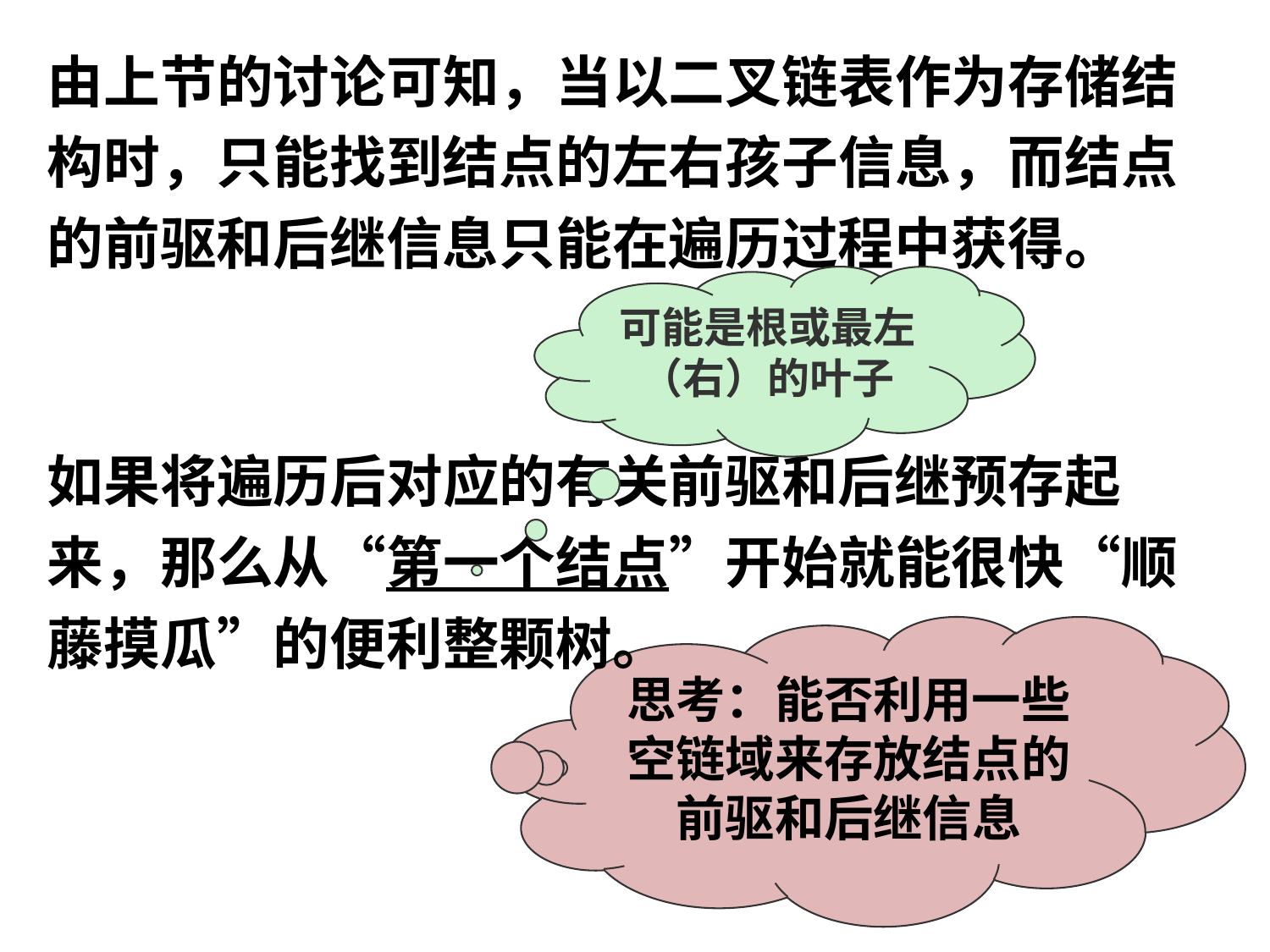

由上节的讨论可知，当以二叉链表作为存储结构时，只能找到结点的左右孩子信息，而结点的前驱和后继信息只能在遍历过程中获得。
可能是根或最左（右）的叶子
如果将遍历后对应的有关前驱和后继预存起来，那么从“第一个结点”开始就能很快“顺藤摸瓜”的便利整颗树。
思考：能否利用一些空链域来存放结点的前驱和后继信息